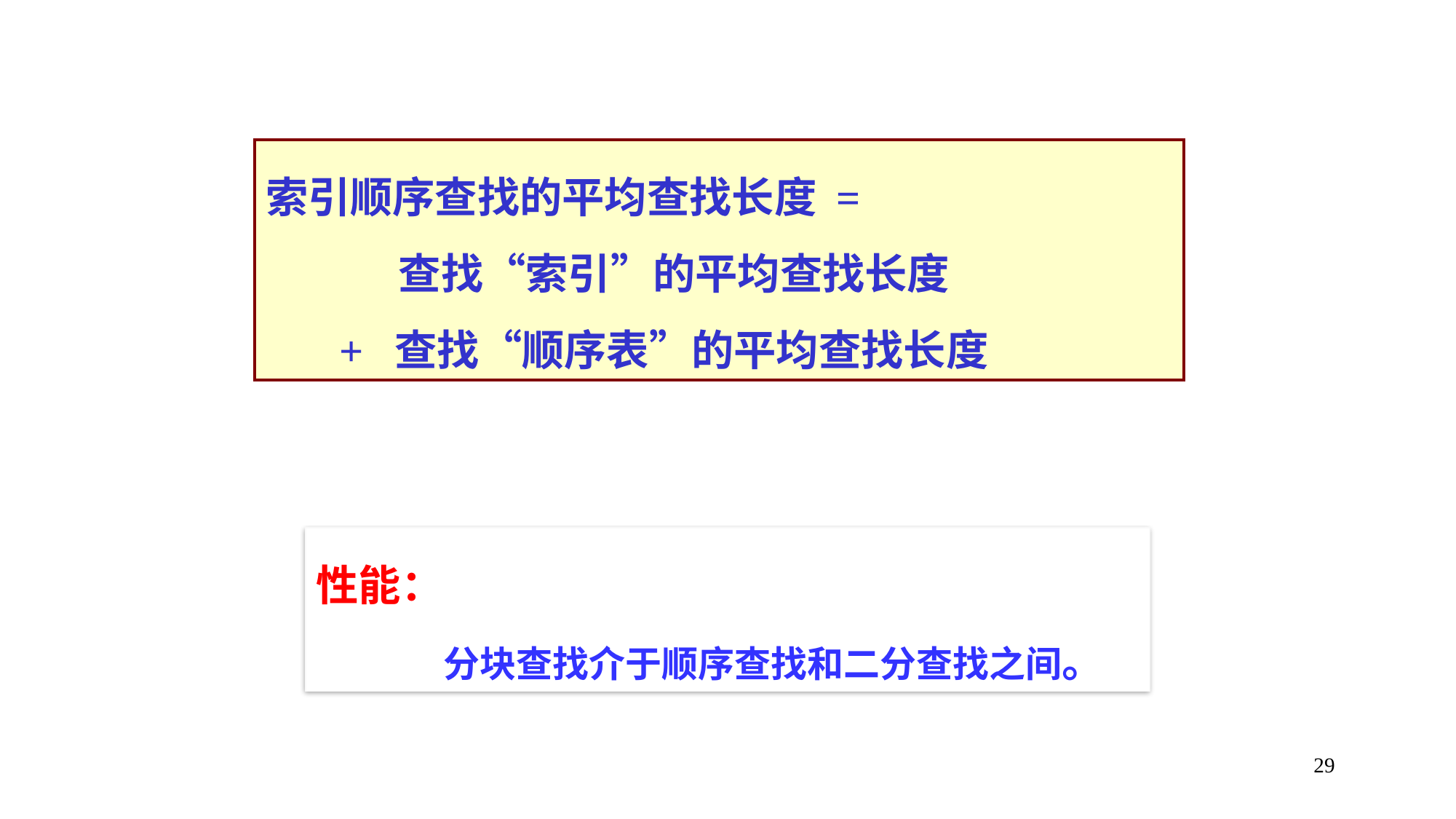

索引顺序查找的平均查找长度 =
             查找“索引”的平均查找长度
       +  查找“顺序表”的平均查找长度
性能：
　　　分块查找介于顺序查找和二分查找之间。
29